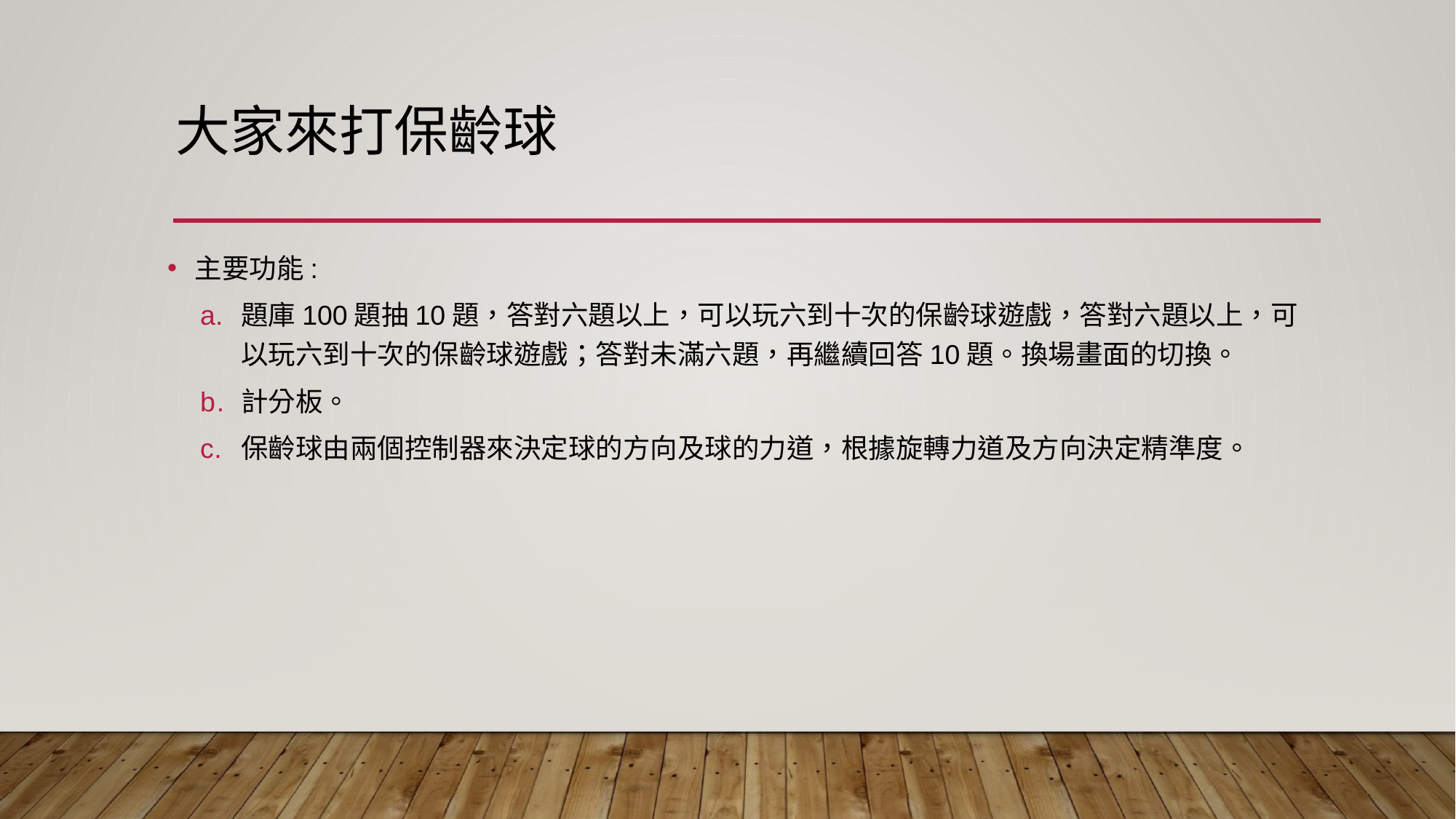

# 大家來打保齡球
主要功能:
題庫100題抽10題，答對六題以上，可以玩六到十次的保齡球遊戲，答對六題以上，可以玩六到十次的保齡球遊戲；答對未滿六題，再繼續回答10題。換場畫面的切換。
計分板。
保齡球由兩個控制器來決定球的方向及球的力道，根據旋轉力道及方向決定精準度。